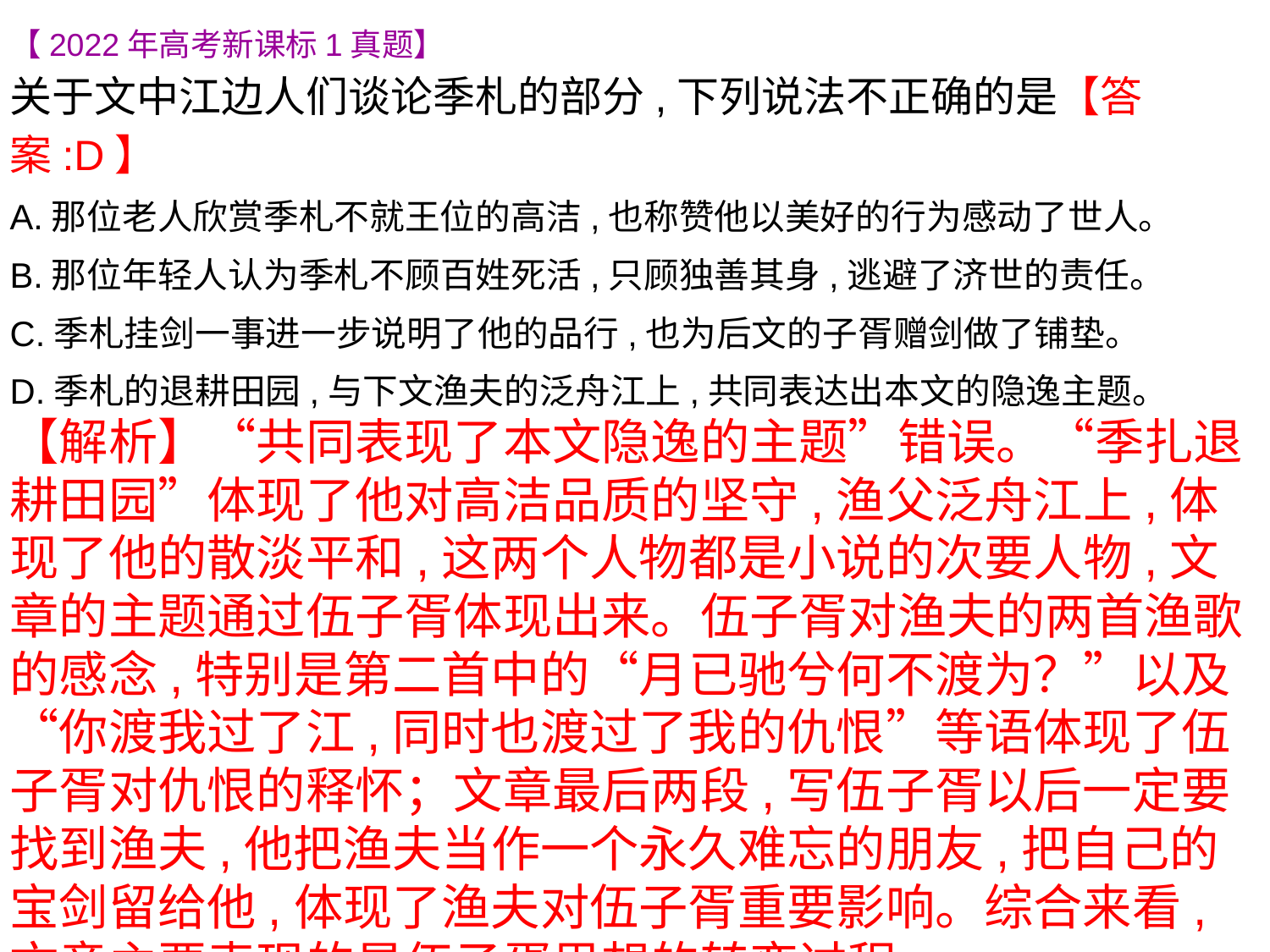

【2022年高考新课标1真题】
关于文中江边人们谈论季札的部分,下列说法不正确的是【答案:D】
A.那位老人欣赏季札不就王位的高洁,也称赞他以美好的行为感动了世人。
B.那位年轻人认为季札不顾百姓死活,只顾独善其身,逃避了济世的责任。
C.季札挂剑一事进一步说明了他的品行,也为后文的子胥赠剑做了铺垫。
D.季札的退耕田园,与下文渔夫的泛舟江上,共同表达出本文的隐逸主题。
【解析】“共同表现了本文隐逸的主题”错误。“季扎退耕田园”体现了他对高洁品质的坚守,渔父泛舟江上,体现了他的散淡平和,这两个人物都是小说的次要人物,文章的主题通过伍子胥体现出来。伍子胥对渔夫的两首渔歌的感念,特别是第二首中的“月已驰兮何不渡为？”以及“你渡我过了江,同时也渡过了我的仇恨”等语体现了伍子胥对仇恨的释怀；文章最后两段,写伍子胥以后一定要找到渔夫,他把渔夫当作一个永久难忘的朋友,把自己的宝剑留给他,体现了渔夫对伍子胥重要影响。综合来看,文章主要表现的是伍子胥思想的转变过程。